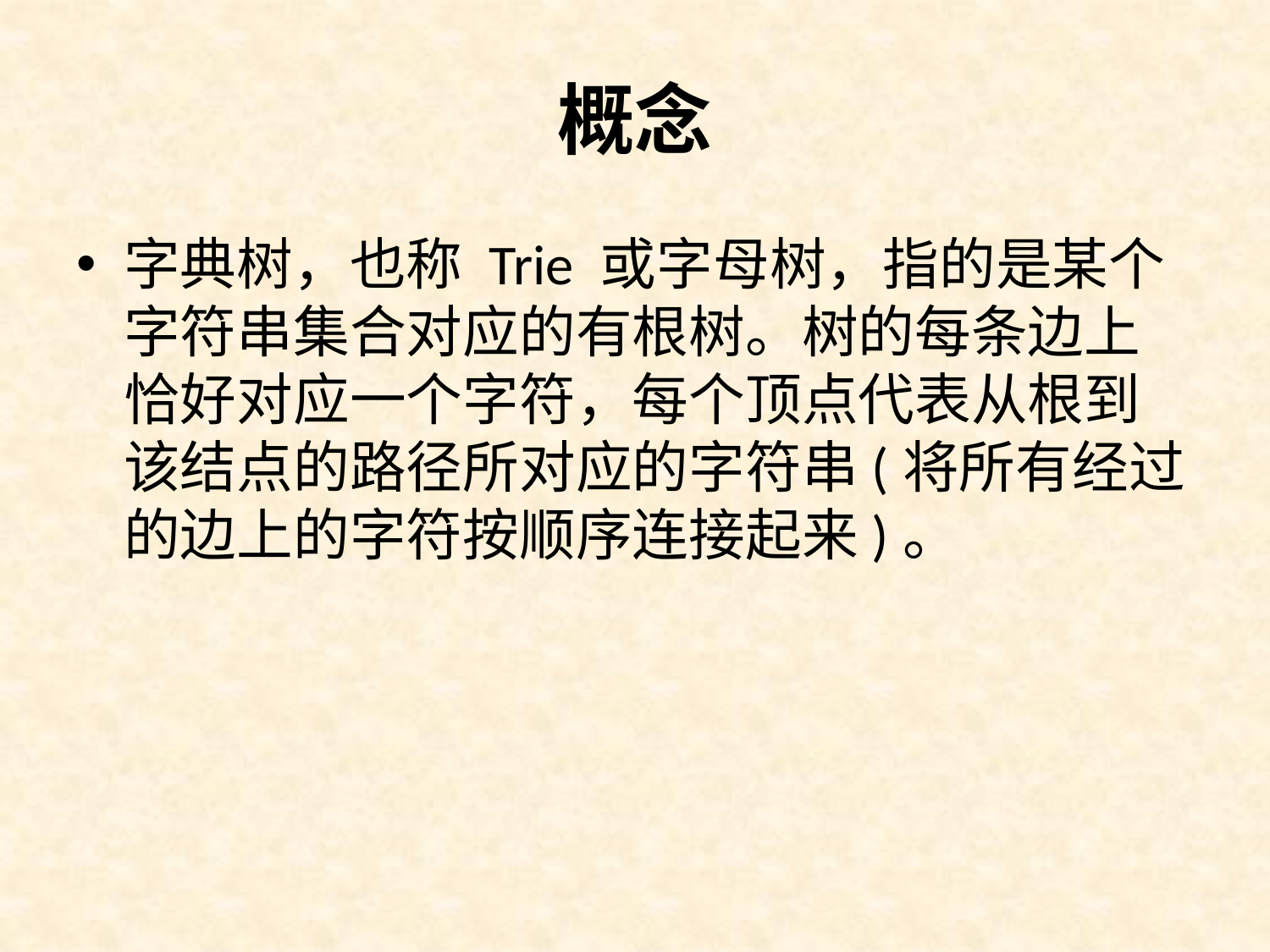

# 概念
字典树，也称 Trie 或字母树，指的是某个字符串集合对应的有根树。树的每条边上恰好对应一个字符，每个顶点代表从根到该结点的路径所对应的字符串(将所有经过的边上的字符按顺序连接起来)。